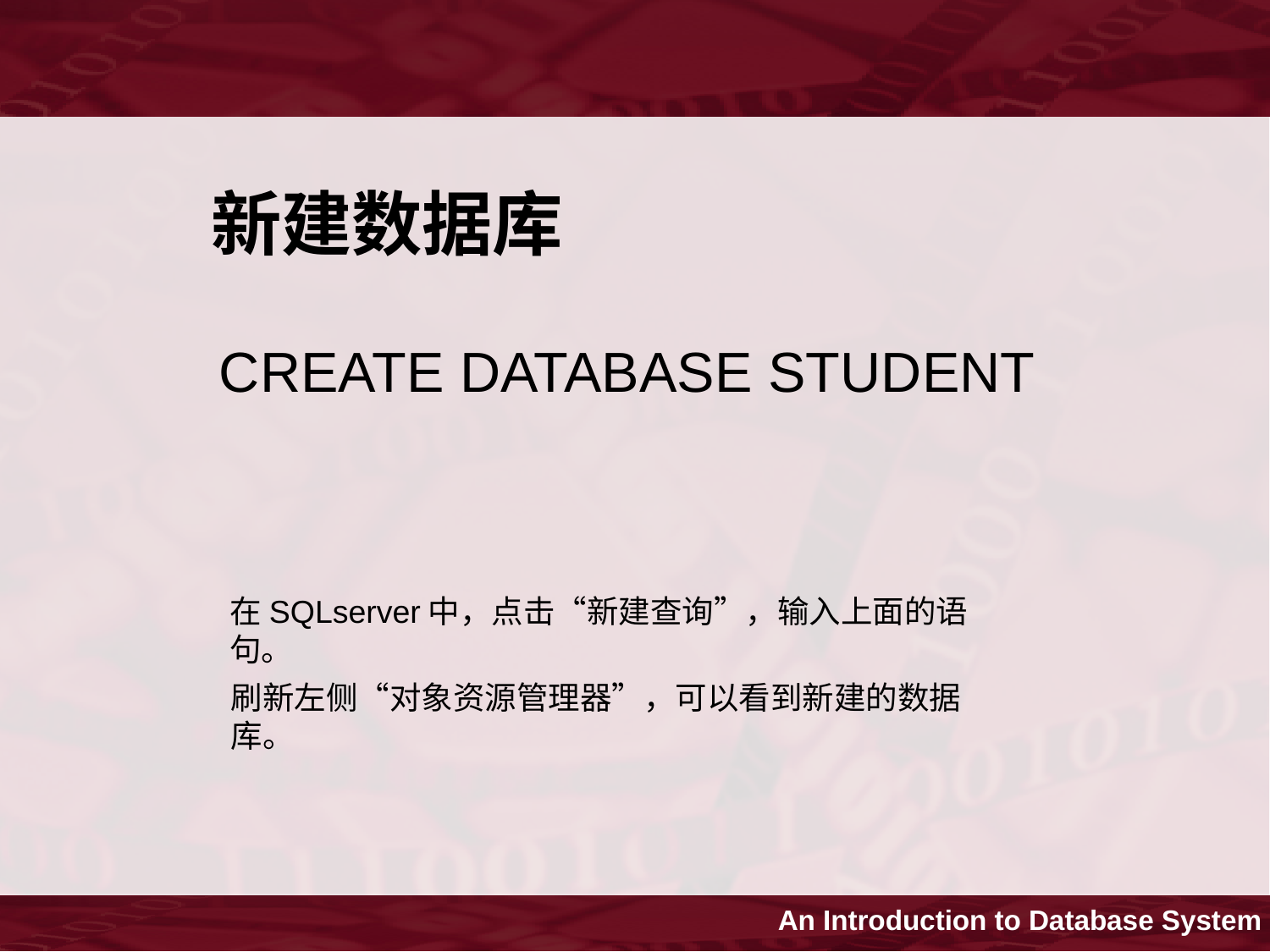

新建数据库
CREATE DATABASE STUDENT
在SQLserver中，点击“新建查询”，输入上面的语句。
刷新左侧“对象资源管理器”，可以看到新建的数据库。